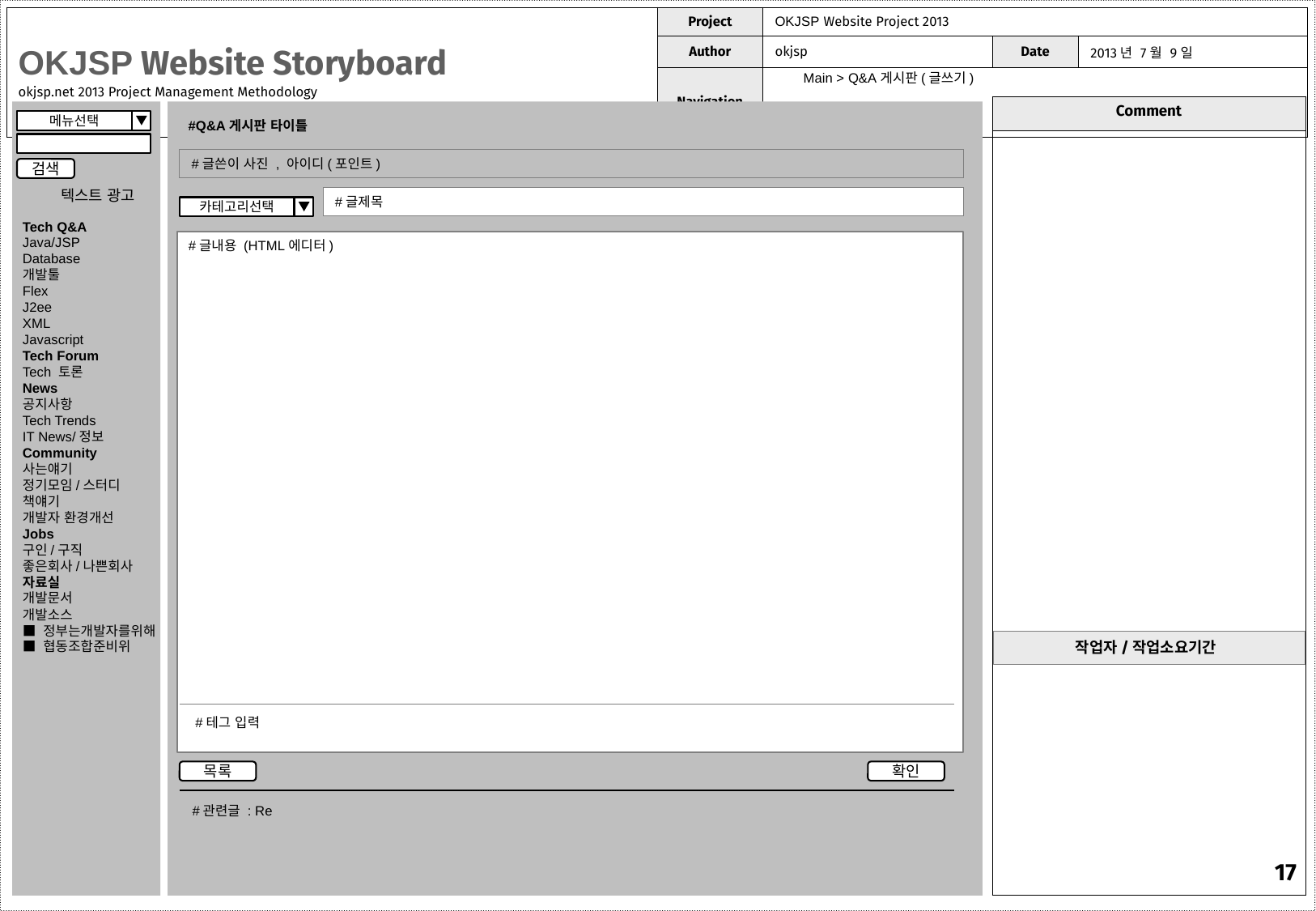

Main > Q&A게시판(글쓰기)

메뉴선택

#Q&A게시판 타이틀

#글쓴이 사진 , 아이디(포인트)
검색
텍스트 광고
#글제목
카테고리선택

Tech Q&A
Java/JSP
Database
개발툴
Flex
J2ee
XML
Javascript
Tech Forum
Tech 토론
News
공지사항
Tech Trends
IT News/정보
Community
사는얘기
정기모임/스터디
책얘기
개발자 환경개선
Jobs
구인/구직
좋은회사/나쁜회사
자료실
개발문서
개발소스
■ 정부는개발자를위해
■ 협동조합준비위

#글내용 (HTML에디터)
#테그 입력
목록
확인
#관련글 : Re
17